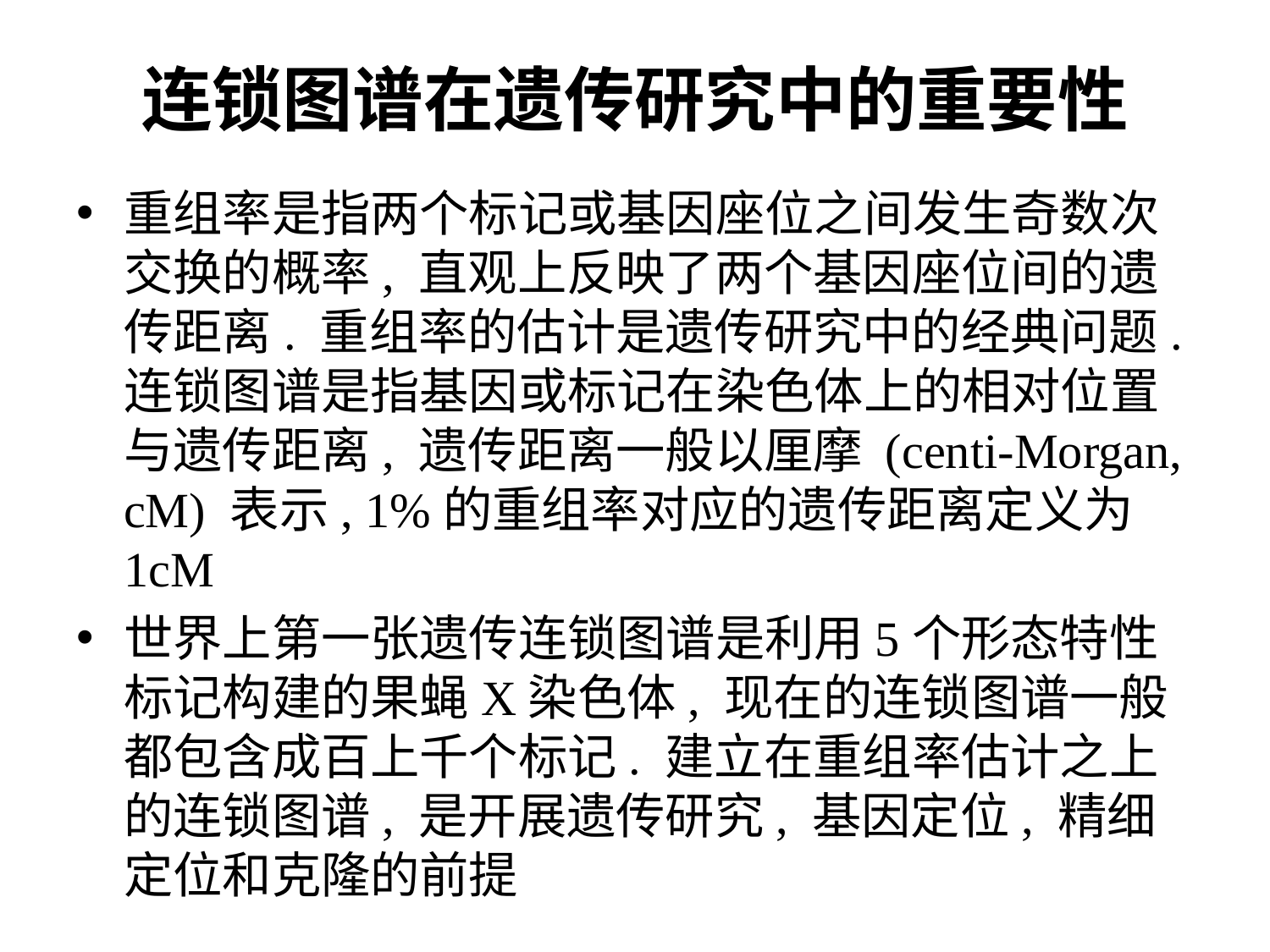

# 连锁图谱在遗传研究中的重要性
重组率是指两个标记或基因座位之间发生奇数次交换的概率, 直观上反映了两个基因座位间的遗传距离. 重组率的估计是遗传研究中的经典问题. 连锁图谱是指基因或标记在染色体上的相对位置与遗传距离, 遗传距离一般以厘摩 (centi-Morgan, cM) 表示, 1%的重组率对应的遗传距离定义为1cM
世界上第一张遗传连锁图谱是利用5个形态特性标记构建的果蝇X染色体, 现在的连锁图谱一般都包含成百上千个标记. 建立在重组率估计之上的连锁图谱, 是开展遗传研究, 基因定位, 精细定位和克隆的前提